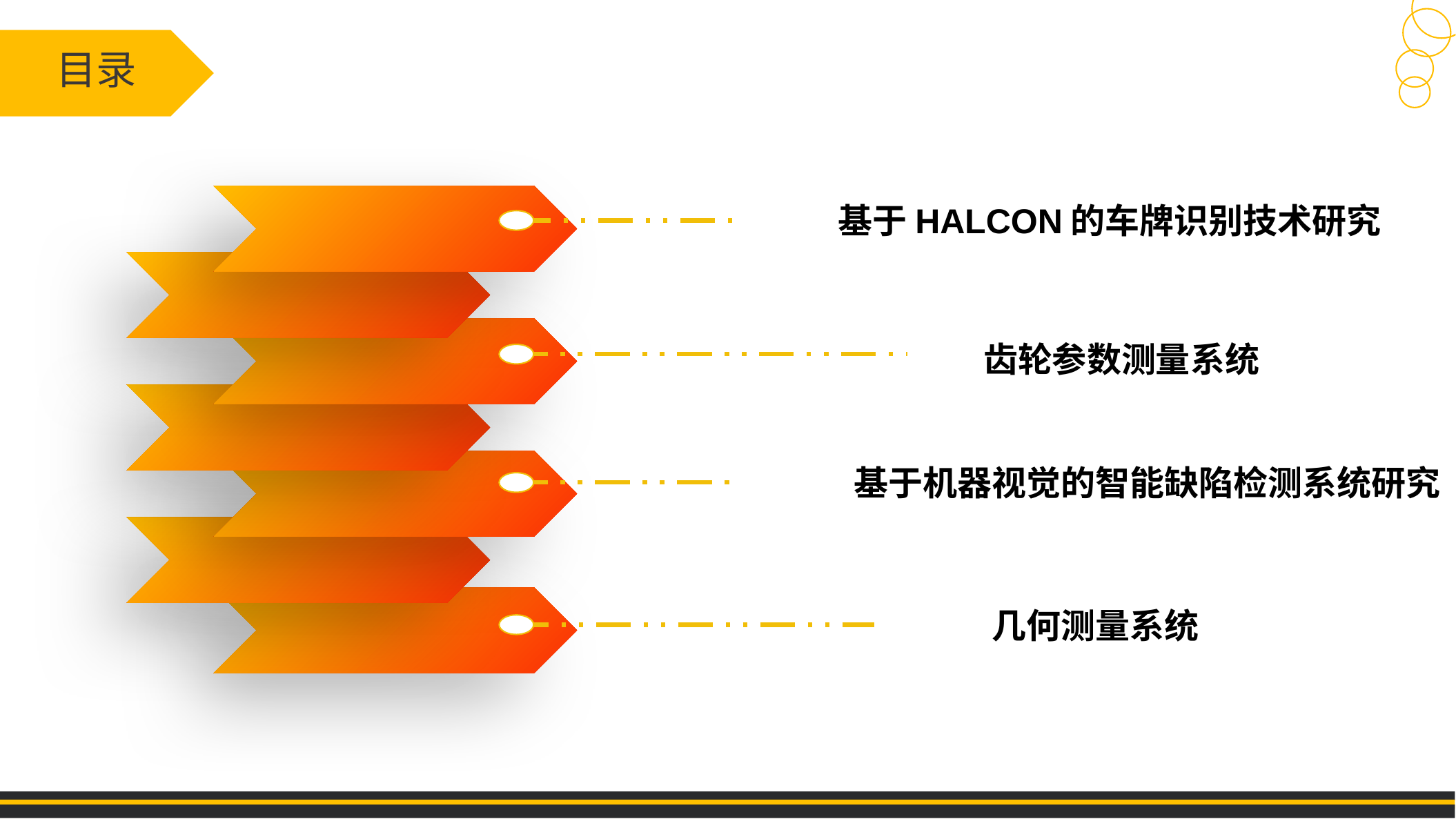

目录

基于HALCON的车牌识别技术研究

齿轮参数测量系统

基于机器视觉的智能缺陷检测系统研究

几何测量系统